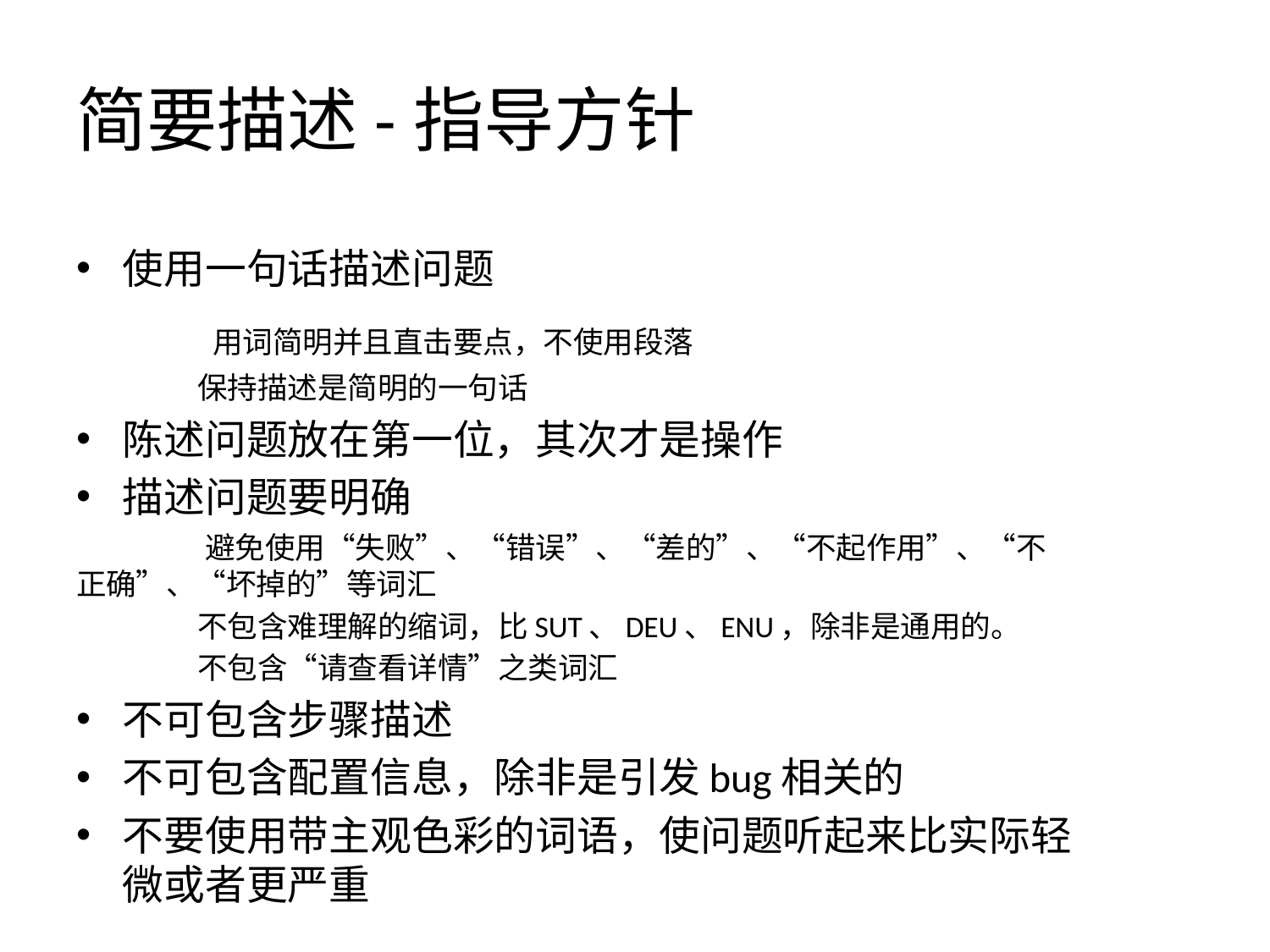

# 简要描述-指导方针
使用一句话描述问题
           用词简明并且直击要点，不使用段落
                 保持描述是简明的一句话
陈述问题放在第一位，其次才是操作
描述问题要明确
                 避免使用“失败”、“错误”、“差的”、“不起作用”、“不正确”、“坏掉的”等词汇
                 不包含难理解的缩词，比SUT、DEU、ENU，除非是通用的。
                 不包含“请查看详情”之类词汇
不可包含步骤描述
不可包含配置信息，除非是引发bug相关的
不要使用带主观色彩的词语，使问题听起来比实际轻微或者更严重